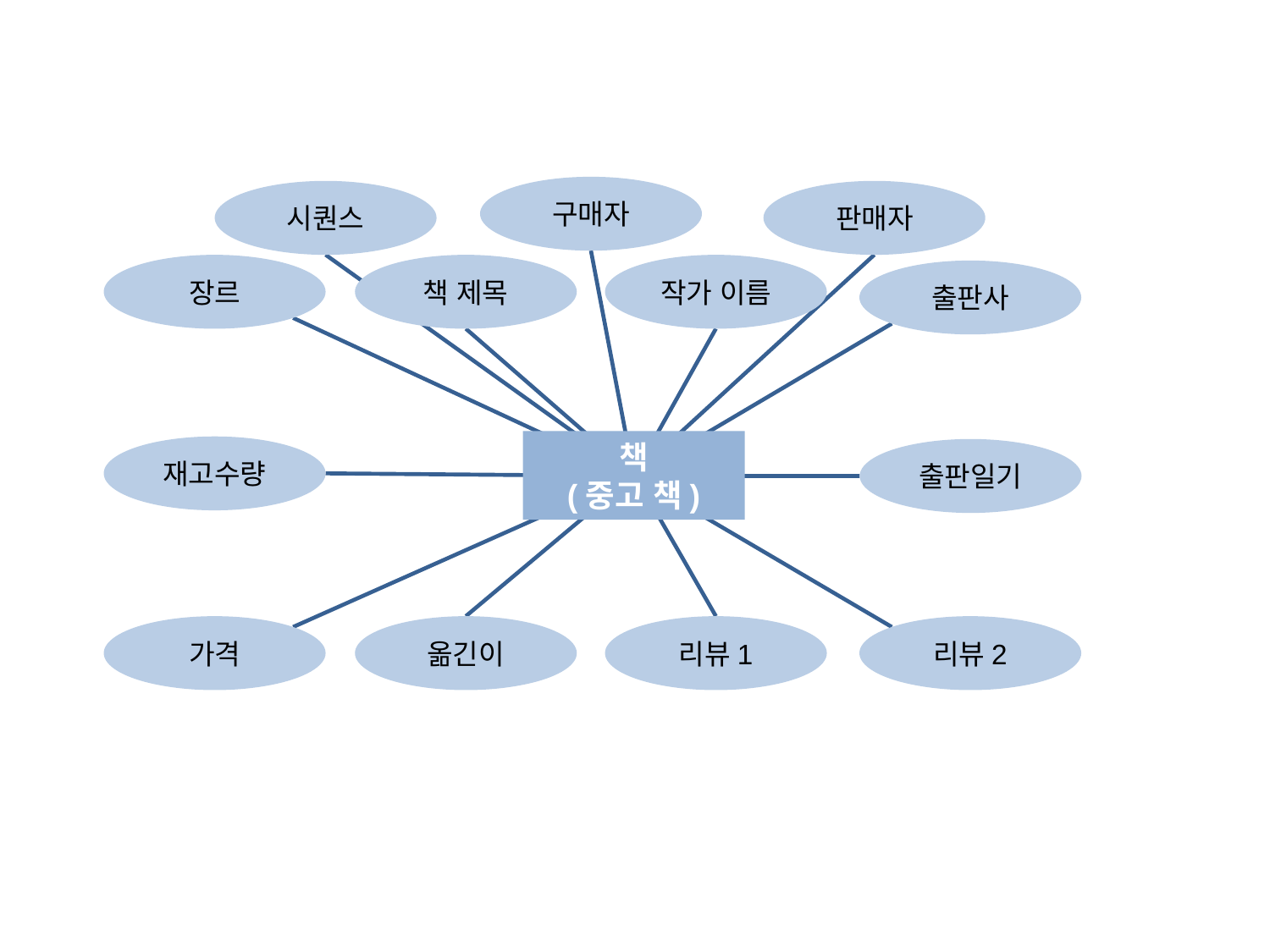

구매자
시퀀스
판매자
장르
작가 이름
책 제목
출판사
책
(중고 책)
재고수량
출판일기
리뷰2
리뷰1
옮긴이
가격